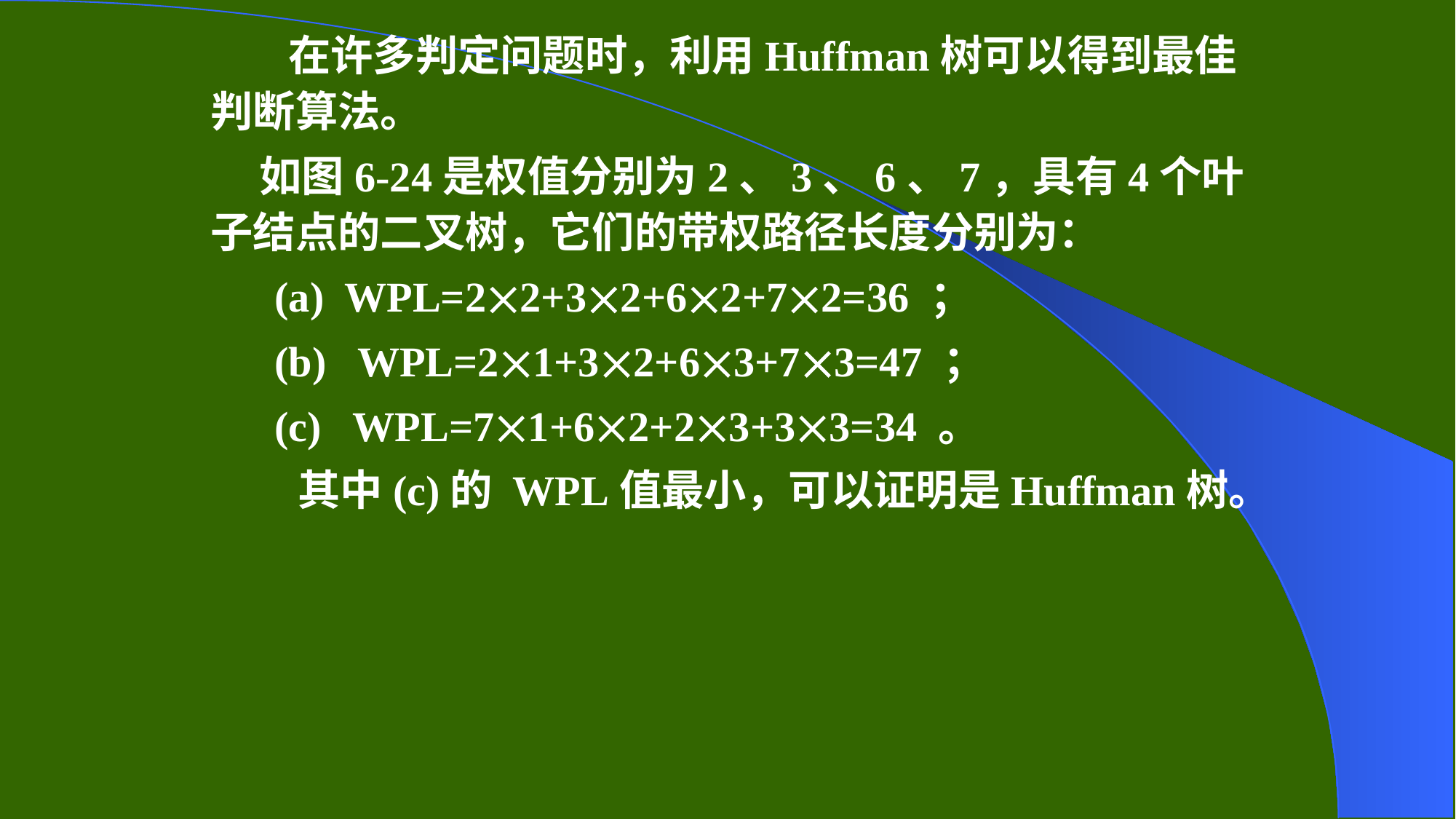

在许多判定问题时，利用Huffman树可以得到最佳判断算法。
    如图6-24是权值分别为2、3、6、7，具有4个叶子结点的二叉树，它们的带权路径长度分别为：
(a)  WPL=2×2+3×2+6×2+7×2=36 ；
(b)   WPL=2×1+3×2+6×3+7×3=47 ；
(c)   WPL=7×1+6×2+2×3+3×3=34 。
        其中(c)的 WPL值最小，可以证明是Huffman树。